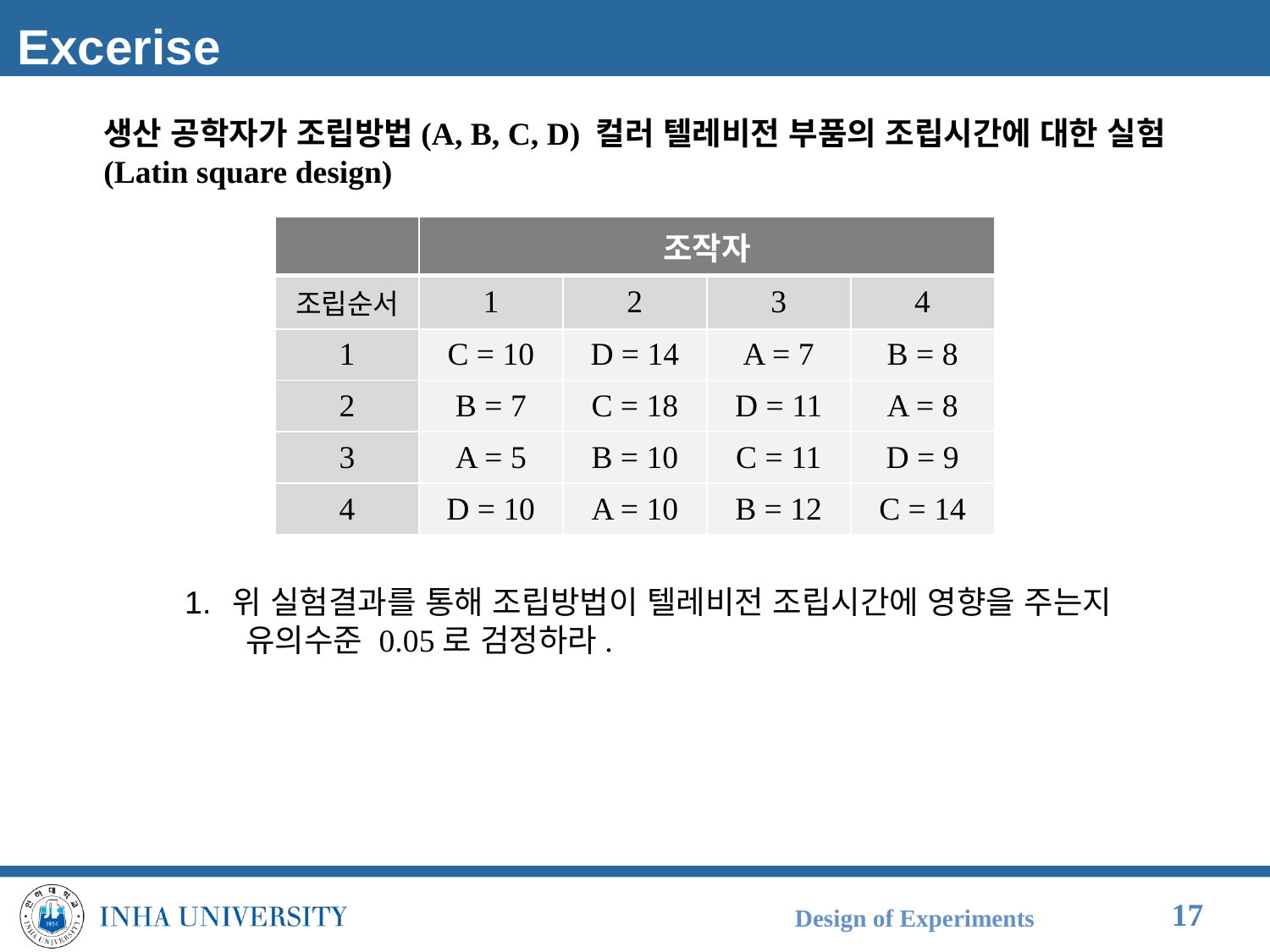

# Excerise
생산 공학자가 조립방법(A, B, C, D) 컬러 텔레비전 부품의 조립시간에 대한 실험
(Latin square design)
|  | 조작자 |  |  |  |
| --- | --- | --- | --- | --- |
| 조립순서 | 1 | 2 | 3 | 4 |
| 1 | C = 10 | D = 14 | A = 7 | B = 8 |
| 2 | B = 7 | C = 18 | D = 11 | A = 8 |
| 3 | A = 5 | B = 10 | C = 11 | D = 9 |
| 4 | D = 10 | A = 10 | B = 12 | C = 14 |
위 실험결과를 통해 조립방법이 텔레비전 조립시간에 영향을 주는지
      유의수준 0.05로 검정하라.
Design of Experiments